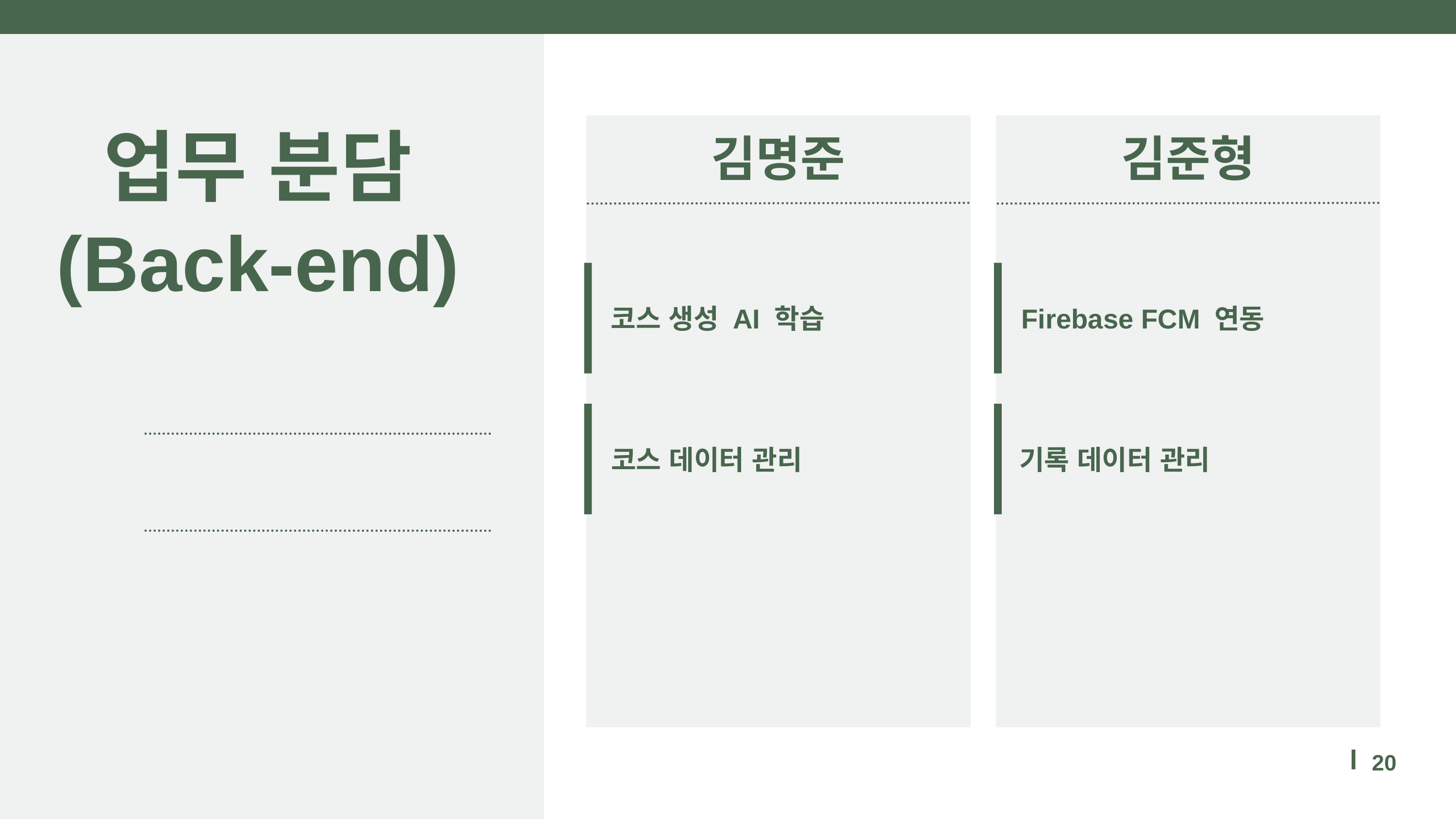

업무 분담
(Back-end)

김명준
김준형

코스 생성 AI 학습
Firebase FCM 연동

코스 데이터 관리
기록 데이터 관리

20